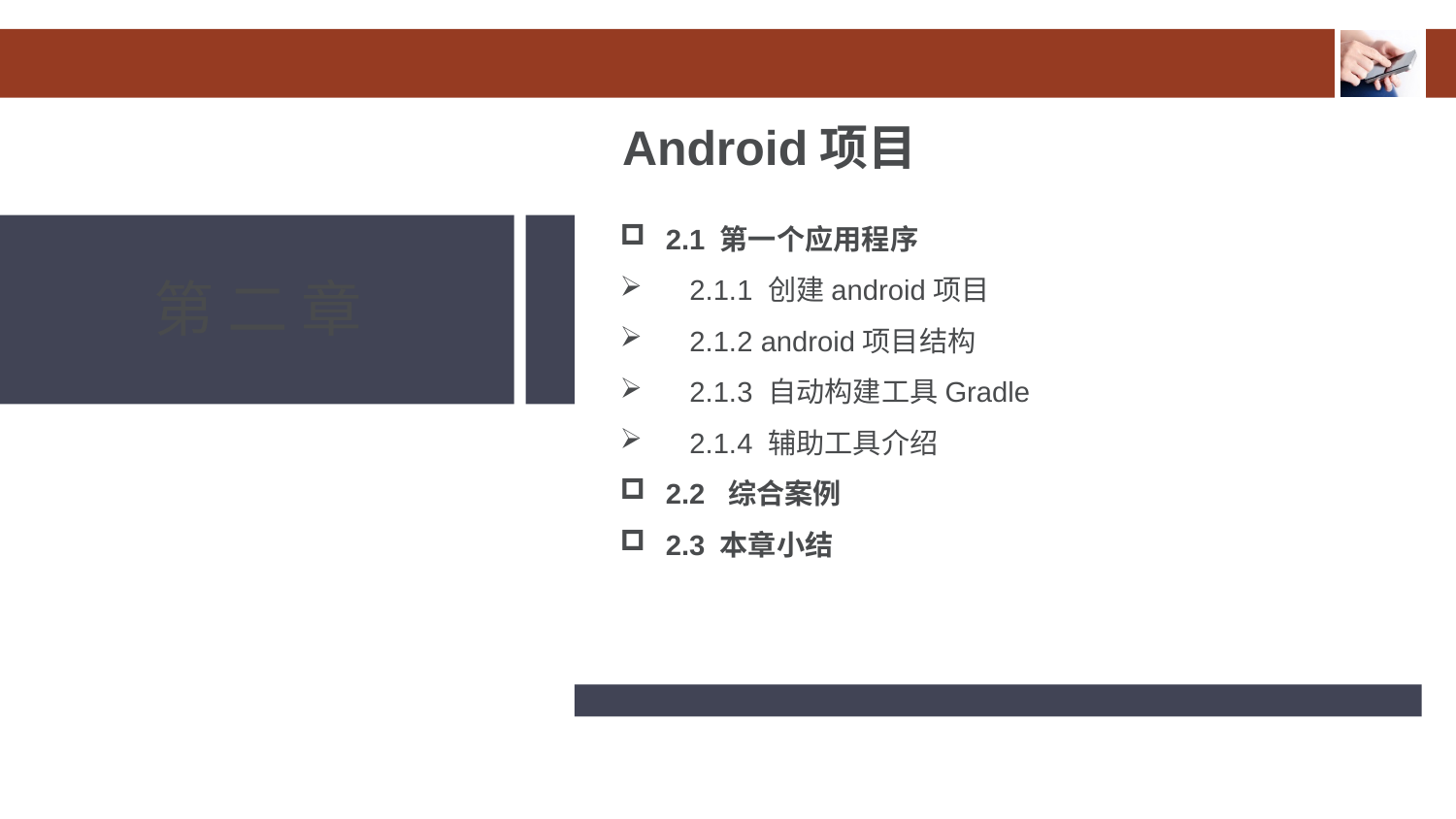

Android项目
2.1 第一个应用程序
   2.1.1 创建android项目
   2.1.2 android项目结构
   2.1.3 自动构建工具Gradle
   2.1.4 辅助工具介绍
2.2  综合案例
2.3 本章小结

第 二 章